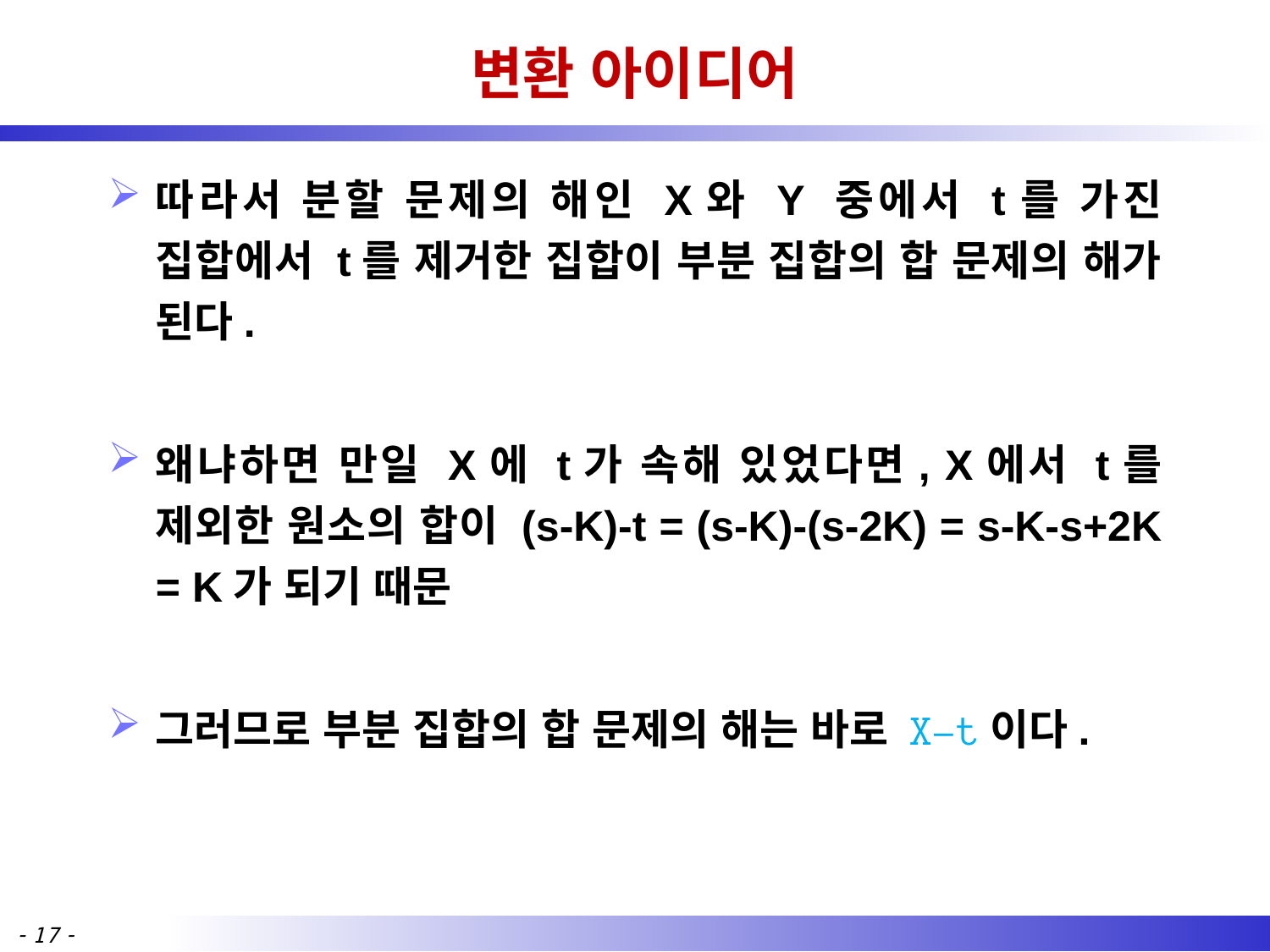

# 변환 아이디어
따라서 분할 문제의 해인 X와 Y 중에서 t를 가진 집합에서 t를 제거한 집합이 부분 집합의 합 문제의 해가 된다.

왜냐하면 만일 X에 t가 속해 있었다면, X에서 t를 제외한 원소의 합이 (s-K)-t = (s-K)-(s-2K) = s-K-s+2K = K가 되기 때문

그러므로 부분 집합의 합 문제의 해는 바로 X-t이다.
- 17 -